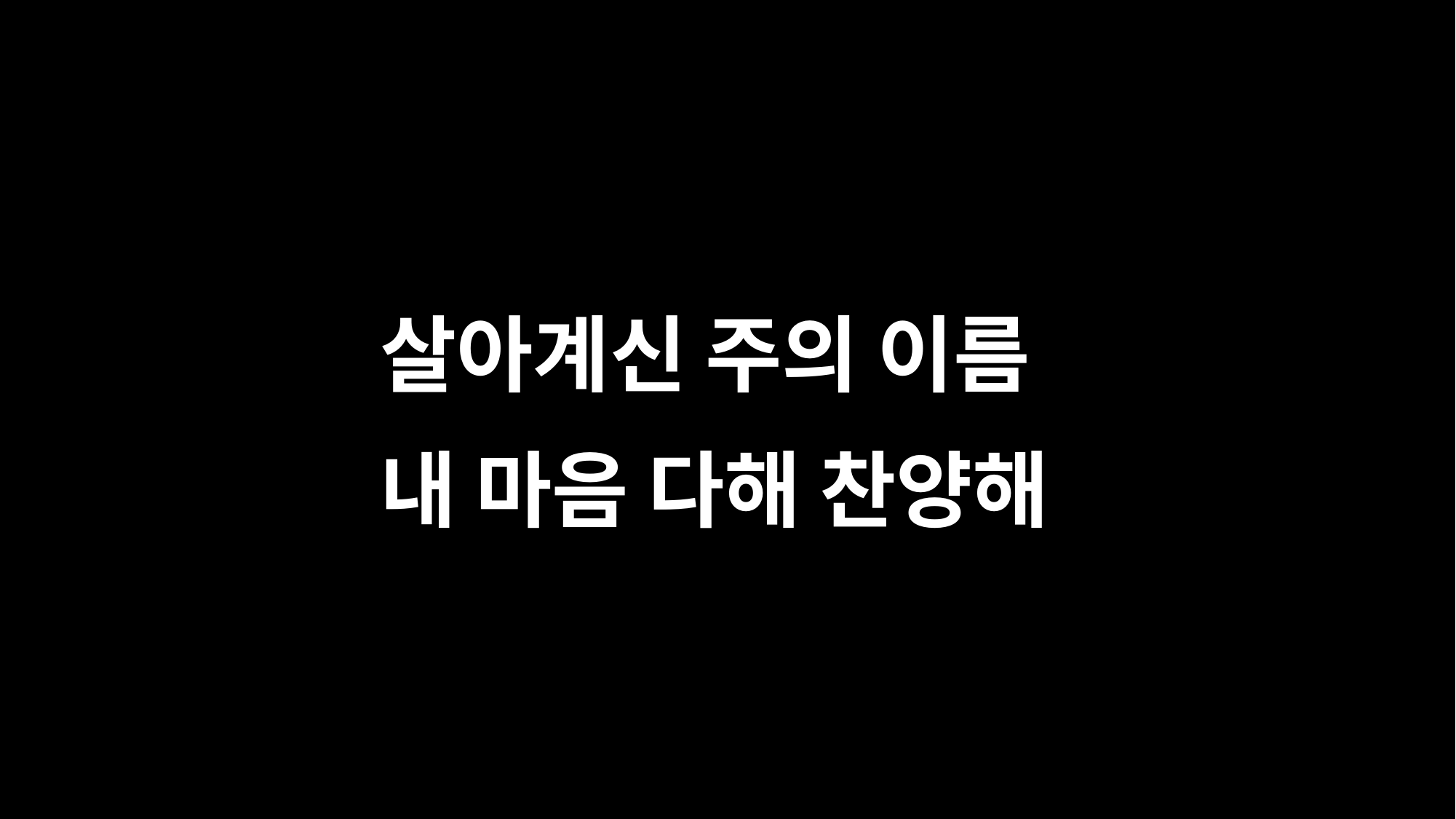

살아계신 주의 이름
내 마음 다해 찬양해